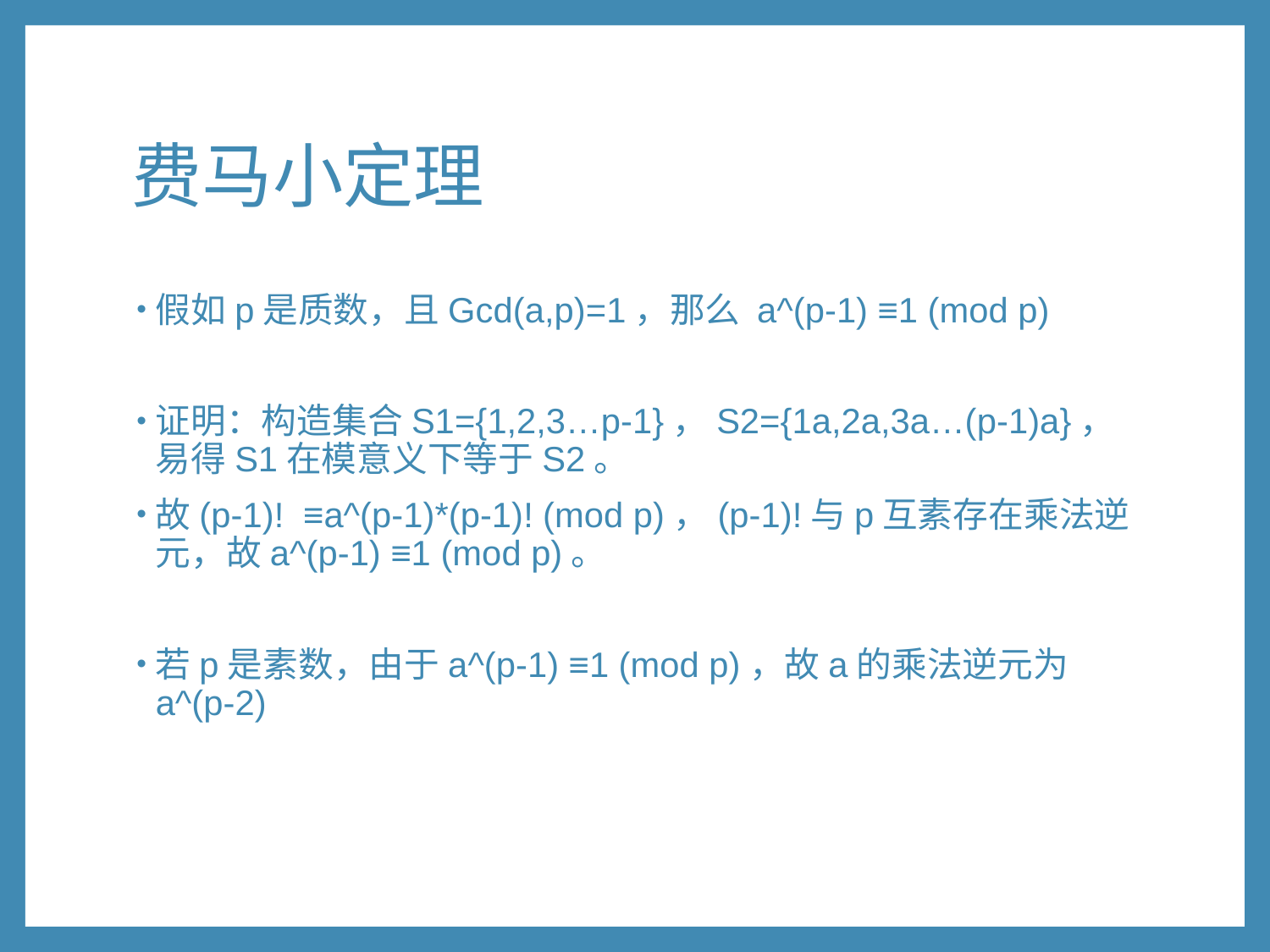

# 费马小定理
假如p是质数，且Gcd(a,p)=1，那么 a^(p-1) ≡1 (mod p)

证明：构造集合S1={1,2,3…p-1}，S2={1a,2a,3a…(p-1)a}，易得S1在模意义下等于S2。
故(p-1)!  ≡a^(p-1)*(p-1)! (mod p)，(p-1)!与p互素存在乘法逆元，故a^(p-1) ≡1 (mod p)。

若p是素数，由于a^(p-1) ≡1 (mod p)，故a的乘法逆元为a^(p-2)